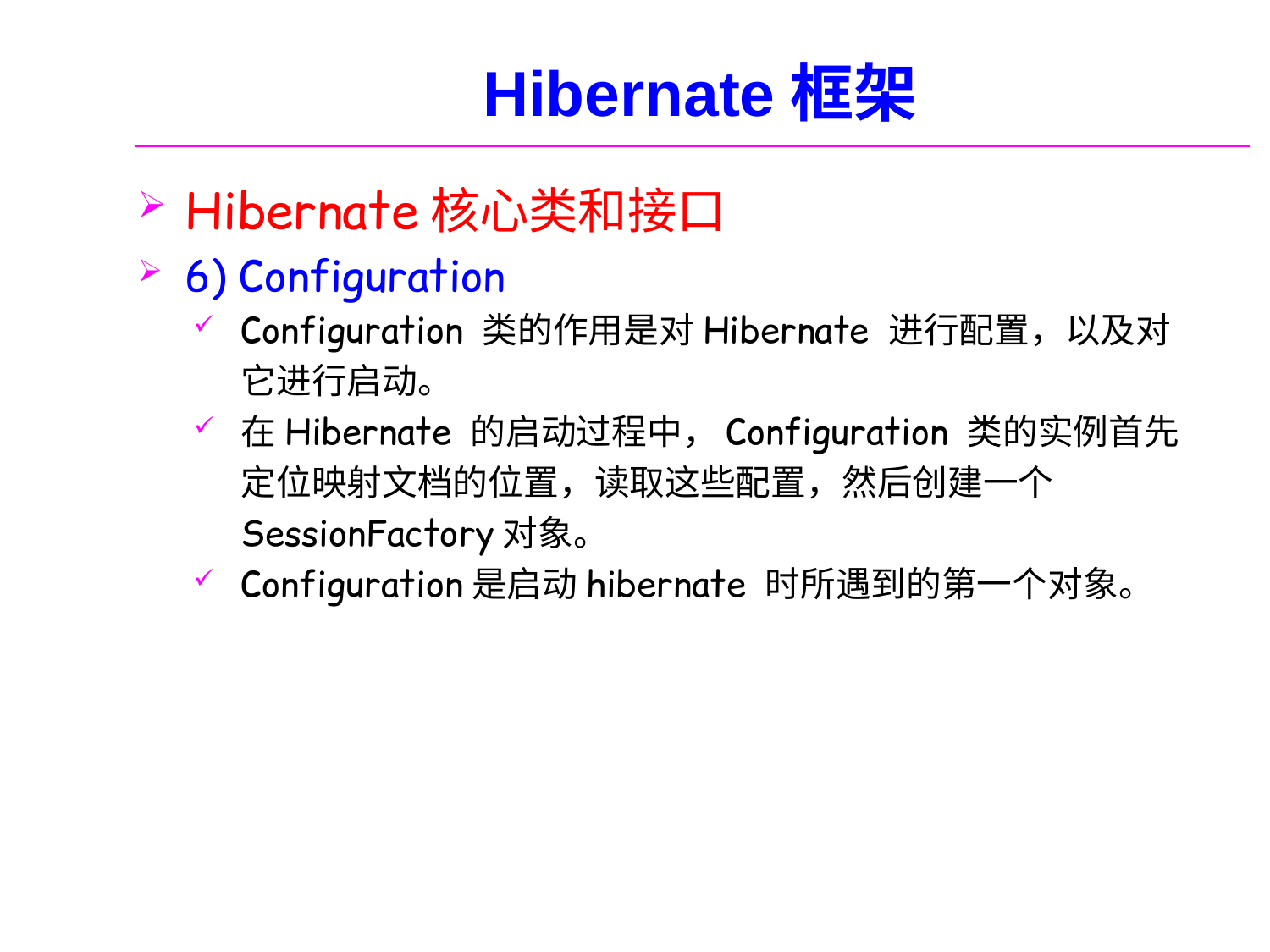

# Hibernate框架
Hibernate核心类和接口
6) Configuration
Configuration 类的作用是对Hibernate 进行配置，以及对它进行启动。
在Hibernate 的启动过程中，Configuration 类的实例首先定位映射文档的位置，读取这些配置，然后创建一个SessionFactory对象。
Configuration是启动hibernate 时所遇到的第一个对象。

54